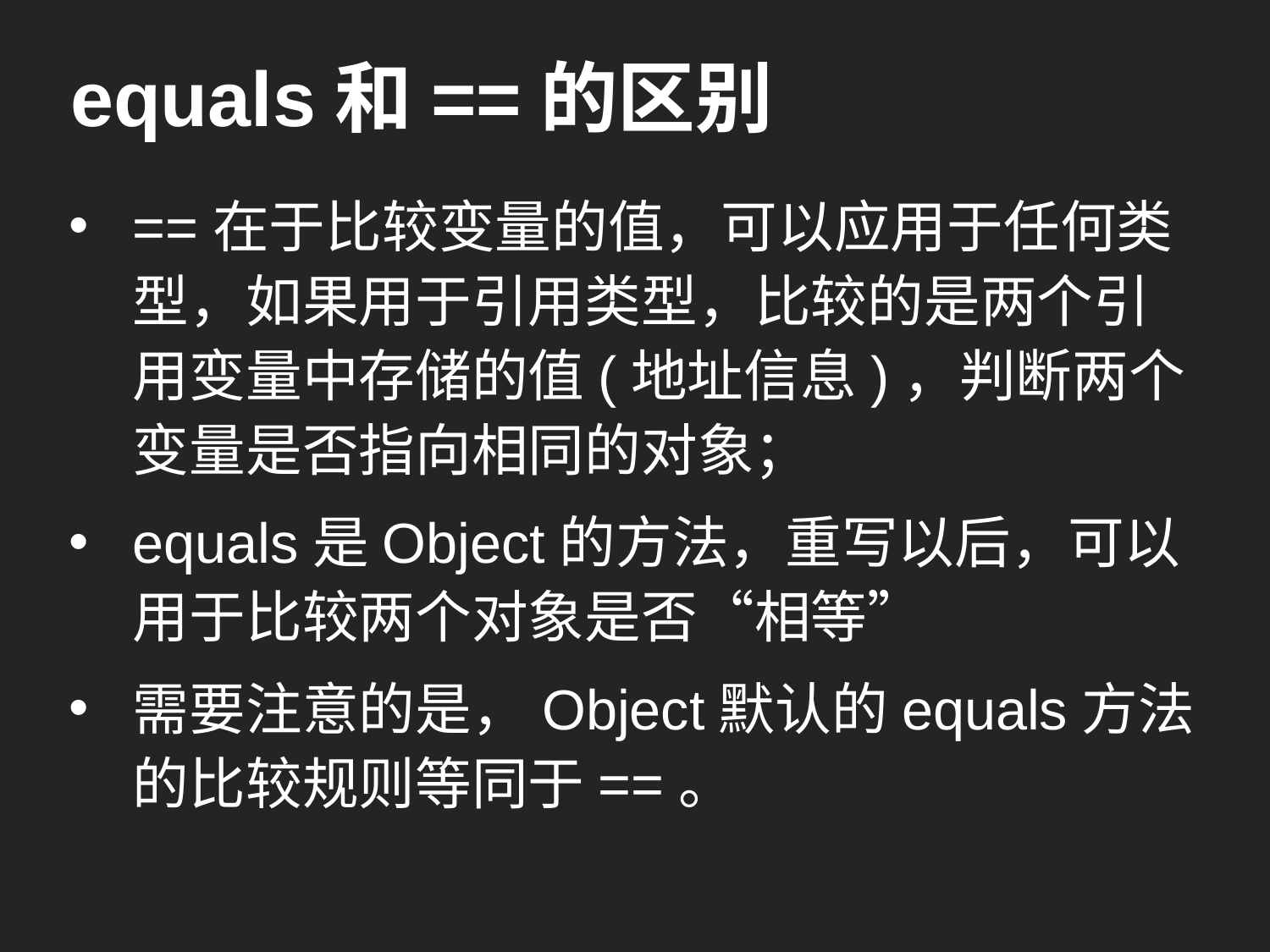

# equals和==的区别
==在于比较变量的值，可以应用于任何类型，如果用于引用类型，比较的是两个引用变量中存储的值(地址信息)，判断两个变量是否指向相同的对象；
equals是Object的方法，重写以后，可以用于比较两个对象是否“相等”
需要注意的是，Object默认的equals方法的比较规则等同于==。